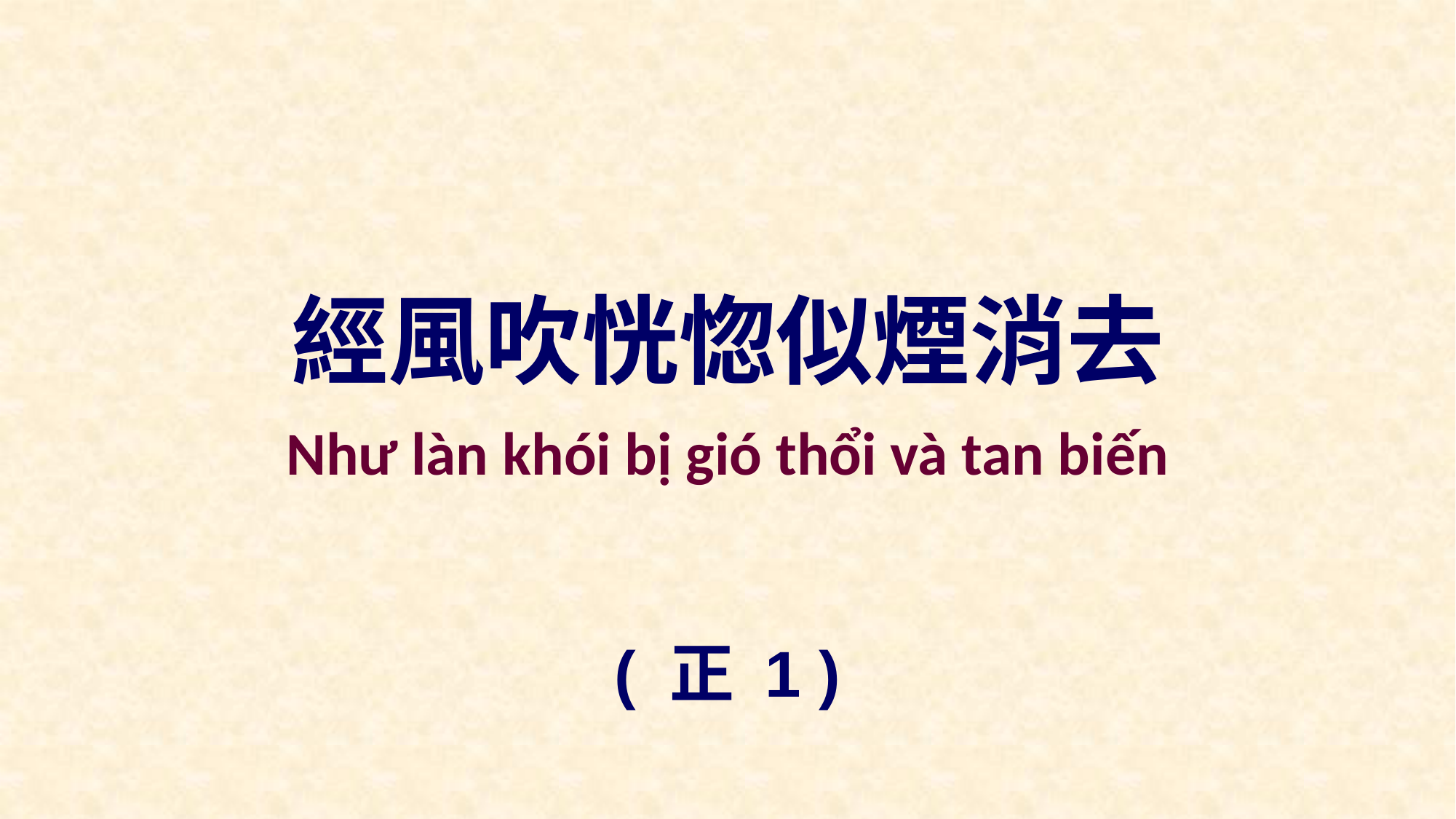

經風吹恍惚似煙消去
Như làn khói bị gió thổi và tan biến
( 正 1 )